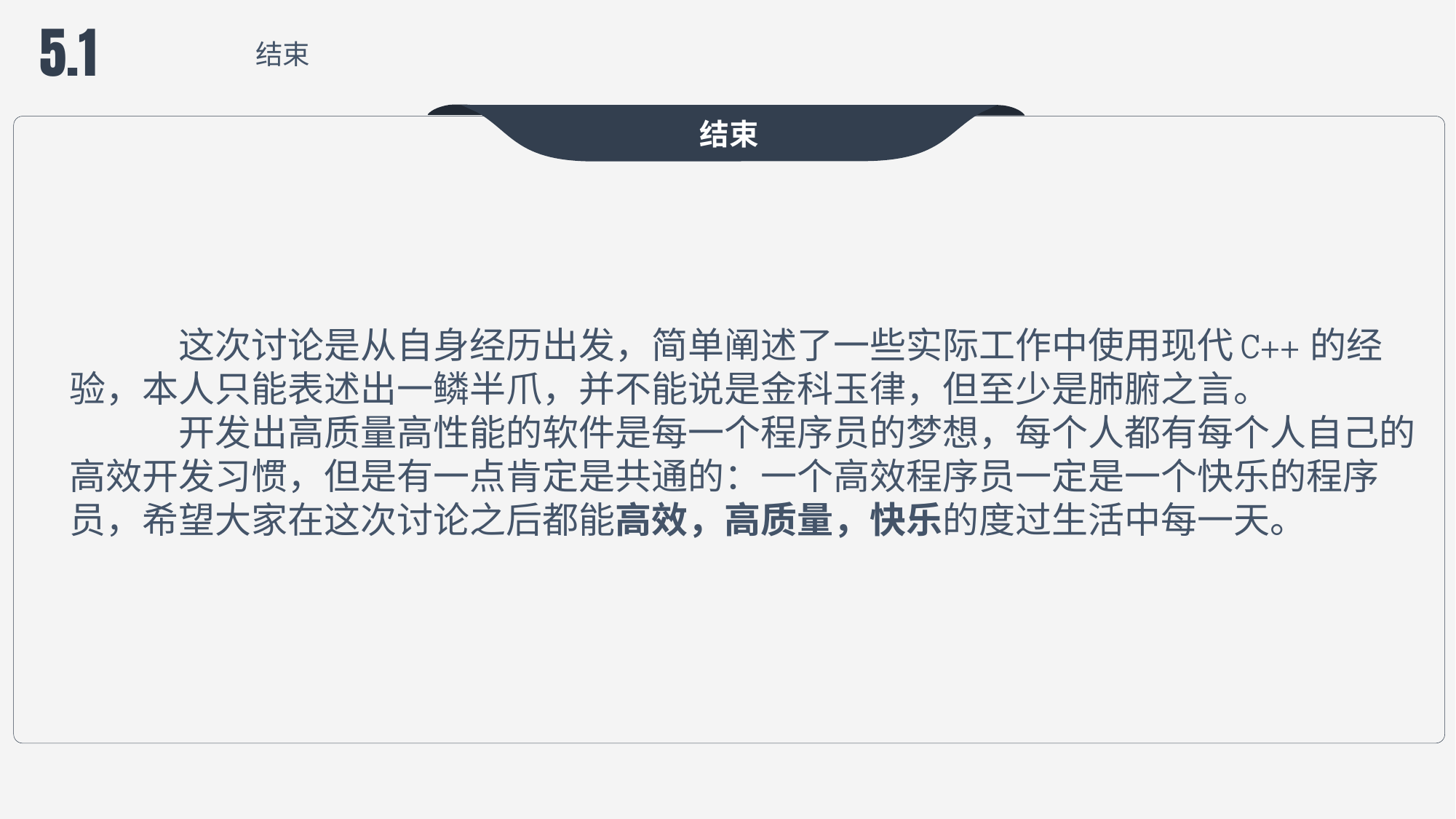

5.1
结束

结束

	这次讨论是从自身经历出发，简单阐述了一些实际工作中使用现代C++的经验，本人只能表述出一鳞半爪，并不能说是金科玉律，但至少是肺腑之言。
	开发出高质量高性能的软件是每一个程序员的梦想，每个人都有每个人自己的高效开发习惯，但是有一点肯定是共通的：一个高效程序员一定是一个快乐的程序员，希望大家在这次讨论之后都能高效，高质量，快乐的度过生活中每一天。